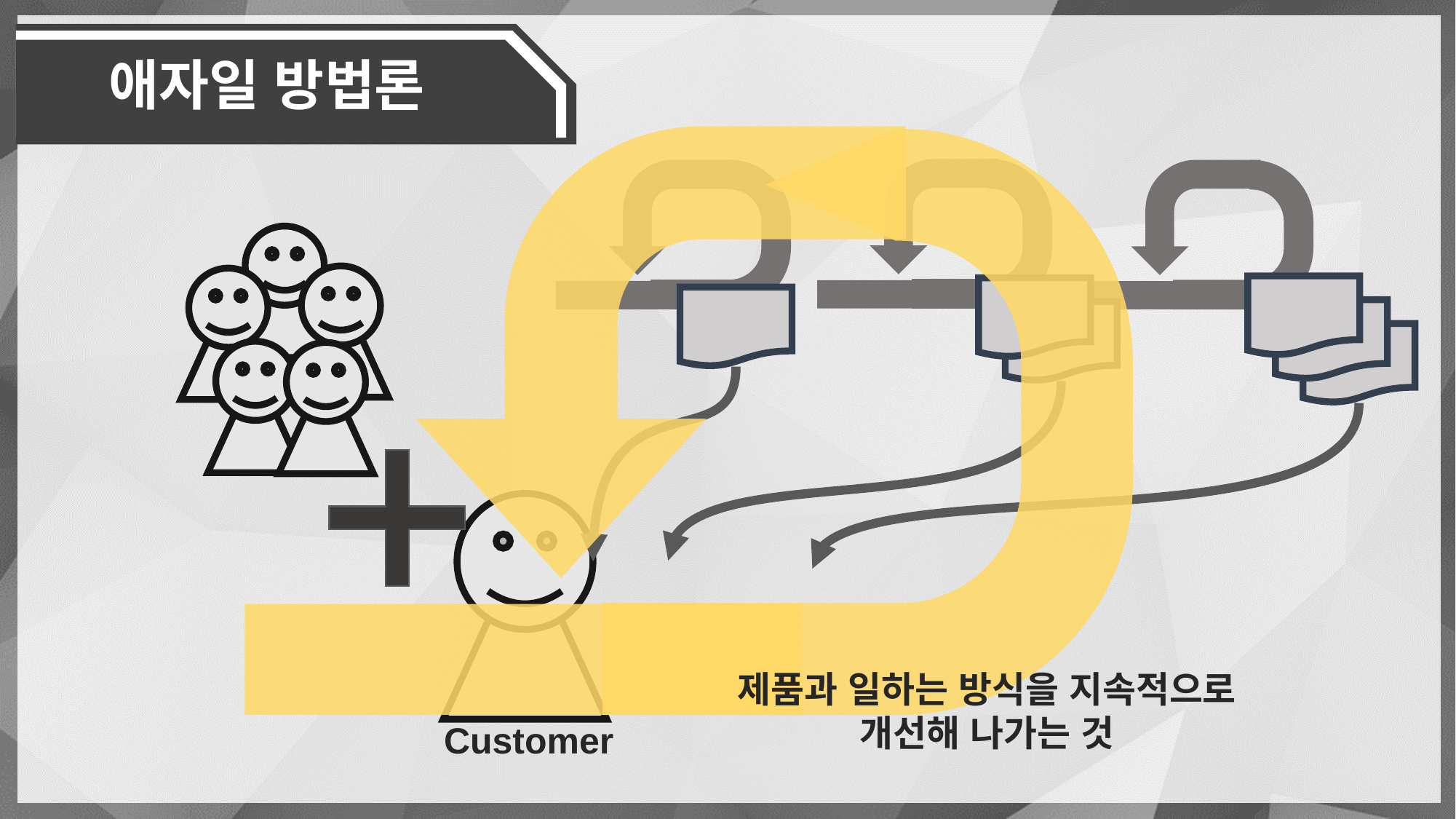

애자일 개발 방법론

애자일 방법론

제품과 일하는 방식을 지속적으로 개선해 나가는 것
Customer